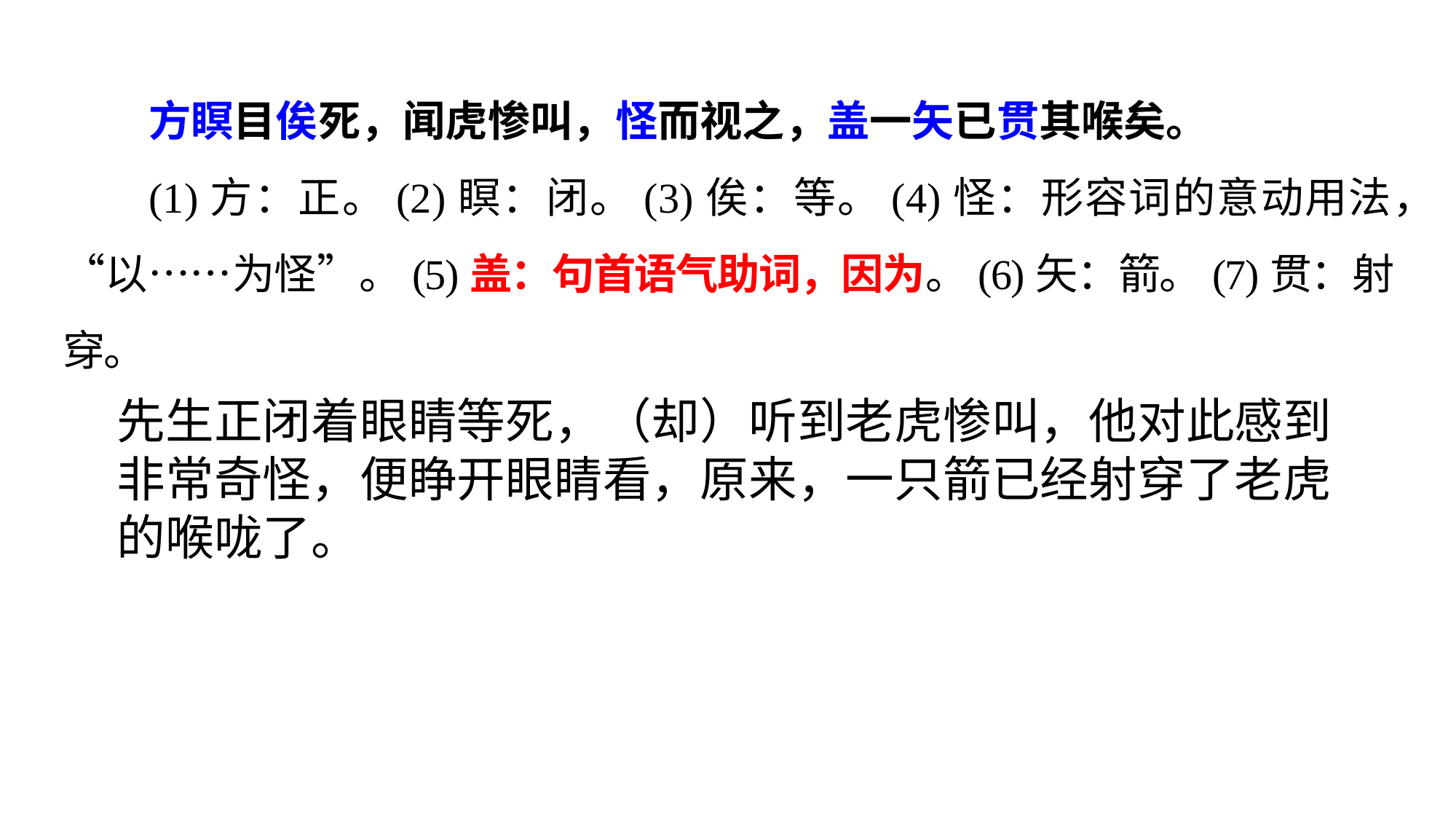

方瞑目俟死，闻虎惨叫，怪而视之，盖一矢已贯其喉矣。
(1)方：正。(2)瞑：闭。(3)俟：等。(4)怪：形容词的意动用法，“以……为怪”。(5)盖：句首语气助词，因为。(6)矢：箭。(7)贯：射穿。

先生正闭着眼睛等死，（却）听到老虎惨叫，他对此感到非常奇怪，便睁开眼睛看，原来，一只箭已经射穿了老虎的喉咙了。